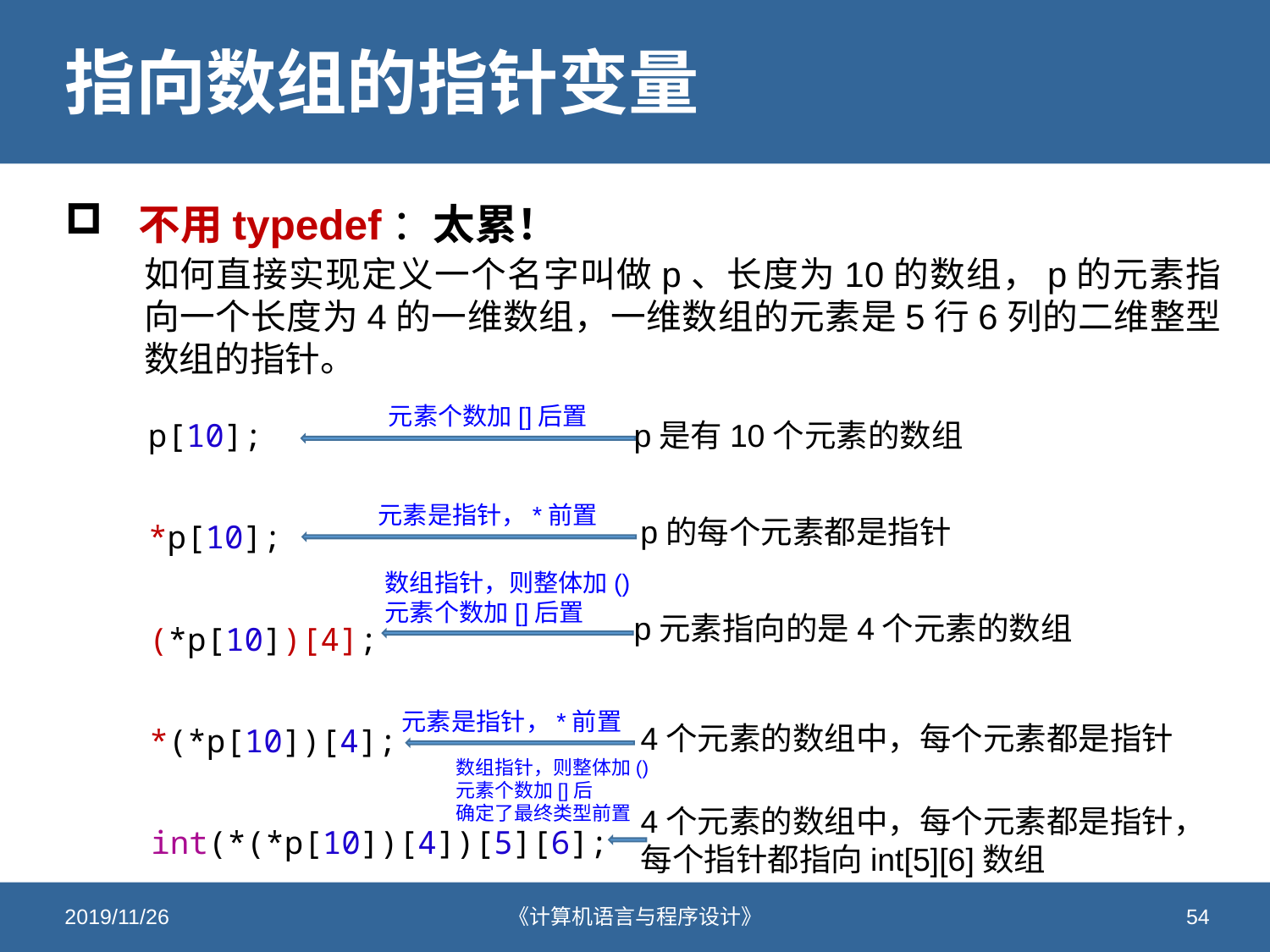

# 指向数组的指针变量
不用typedef：太累！
如何直接实现定义一个名字叫做p、长度为10的数组，p的元素指向一个长度为4的一维数组，一维数组的元素是5行6列的二维整型数组的指针。
元素个数加[]后置
p[10];
p是有10个元素的数组

元素是指针，*前置
p的每个元素都是指针
*p[10];

数组指针，则整体加()
元素个数加[]后置
p元素指向的是4个元素的数组
(*p[10])[4];

元素是指针，*前置
4个元素的数组中，每个元素都是指针
*(*p[10])[4];

数组指针，则整体加()
元素个数加[]后
确定了最终类型前置
4个元素的数组中，每个元素都是指针，
每个指针都指向int[5][6]数组
int(*(*p[10])[4])[5][6];

2019/11/26
《计算机语言与程序设计》
54